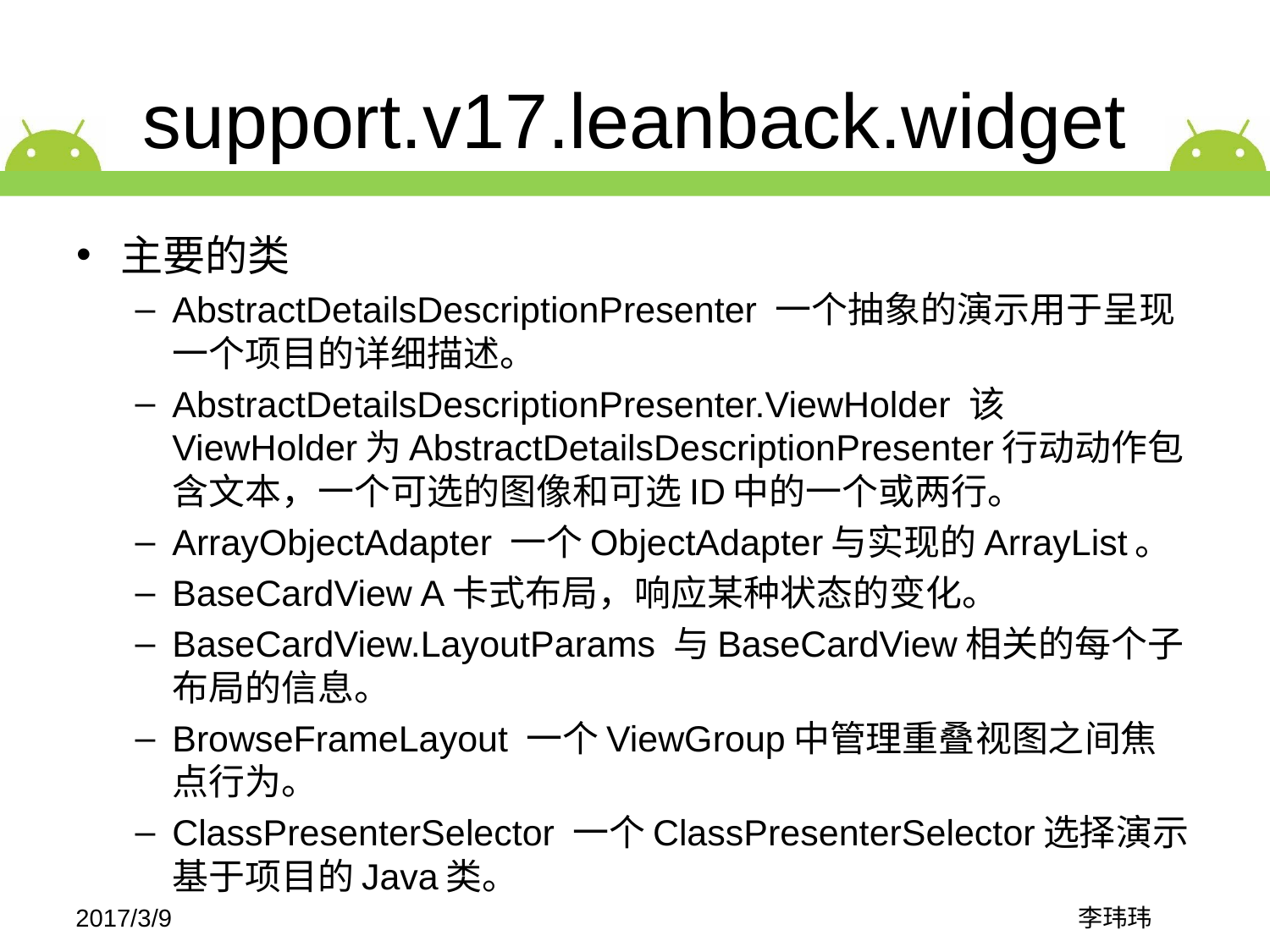

# support.v17.leanback.widget
主要的类
AbstractDetailsDescriptionPresenter 一个抽象的演示用于呈现一个项目的详细描述。
AbstractDetailsDescriptionPresenter.ViewHolder 该ViewHolder为AbstractDetailsDescriptionPresenter行动动作包含文本，一个可选的图像和可选ID中的一个或两行。
ArrayObjectAdapter 一个ObjectAdapter与实现的ArrayList。
BaseCardView A卡式布局，响应某种状态的变化。
BaseCardView.LayoutParams 与BaseCardView相关的每个子布局的信息。
BrowseFrameLayout 一个ViewGroup中管理重叠视图之间焦点行为。
ClassPresenterSelector 一个ClassPresenterSelector选择演示基于项目的Java类。